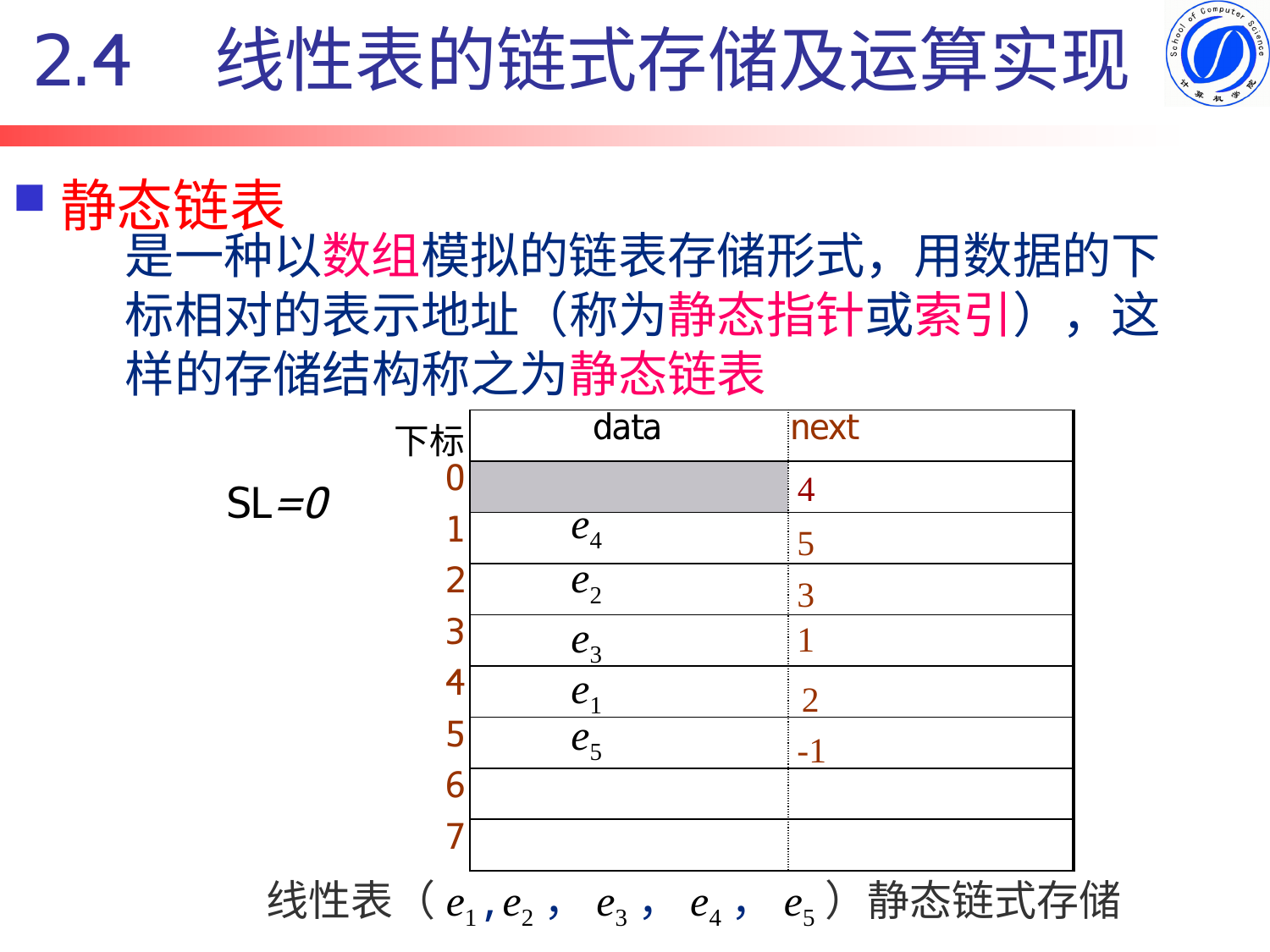

2.4   线性表的链式存储及运算实现
# 静态链表
是一种以数组模拟的链表存储形式，用数据的下标相对的表示地址（称为静态指针或索引），这样的存储结构称之为静态链表
| 下标 | data | next |
| --- | --- | --- |
| 0 |  |  |
| 1 |  |  |
| 2 |  |  |
| 3 |  |  |
| 4 |  |  |
| 5 |  |  |
| 6 |  |  |
| 7 |  |  |
4
SL=0
e4
5
e2
3
e3
1
e1
2
e5
-1
线性表（e1,e2，e3，e4，e5）静态链式存储